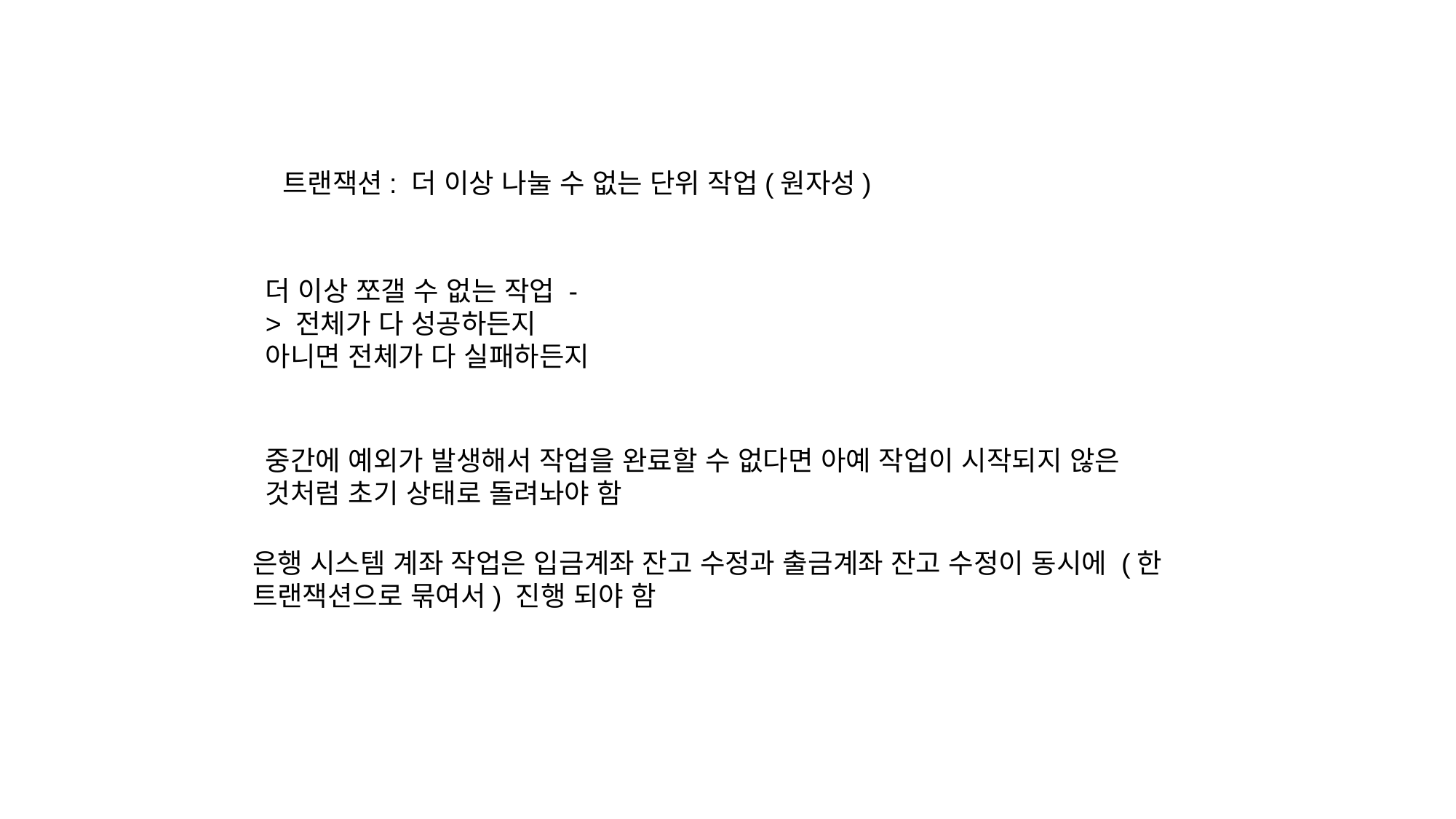

트랜잭션: 더 이상 나눌 수 없는 단위 작업(원자성)
더 이상 쪼갤 수 없는 작업 -> 전체가 다 성공하든지 아니면 전체가 다 실패하든지
중간에 예외가 발생해서 작업을 완료할 수 없다면 아예 작업이 시작되지 않은 것처럼 초기 상태로 돌려놔야 함
은행 시스템 계좌 작업은 입금계좌 잔고 수정과 출금계좌 잔고 수정이 동시에 (한 트랜잭션으로 묶여서) 진행 되야 함